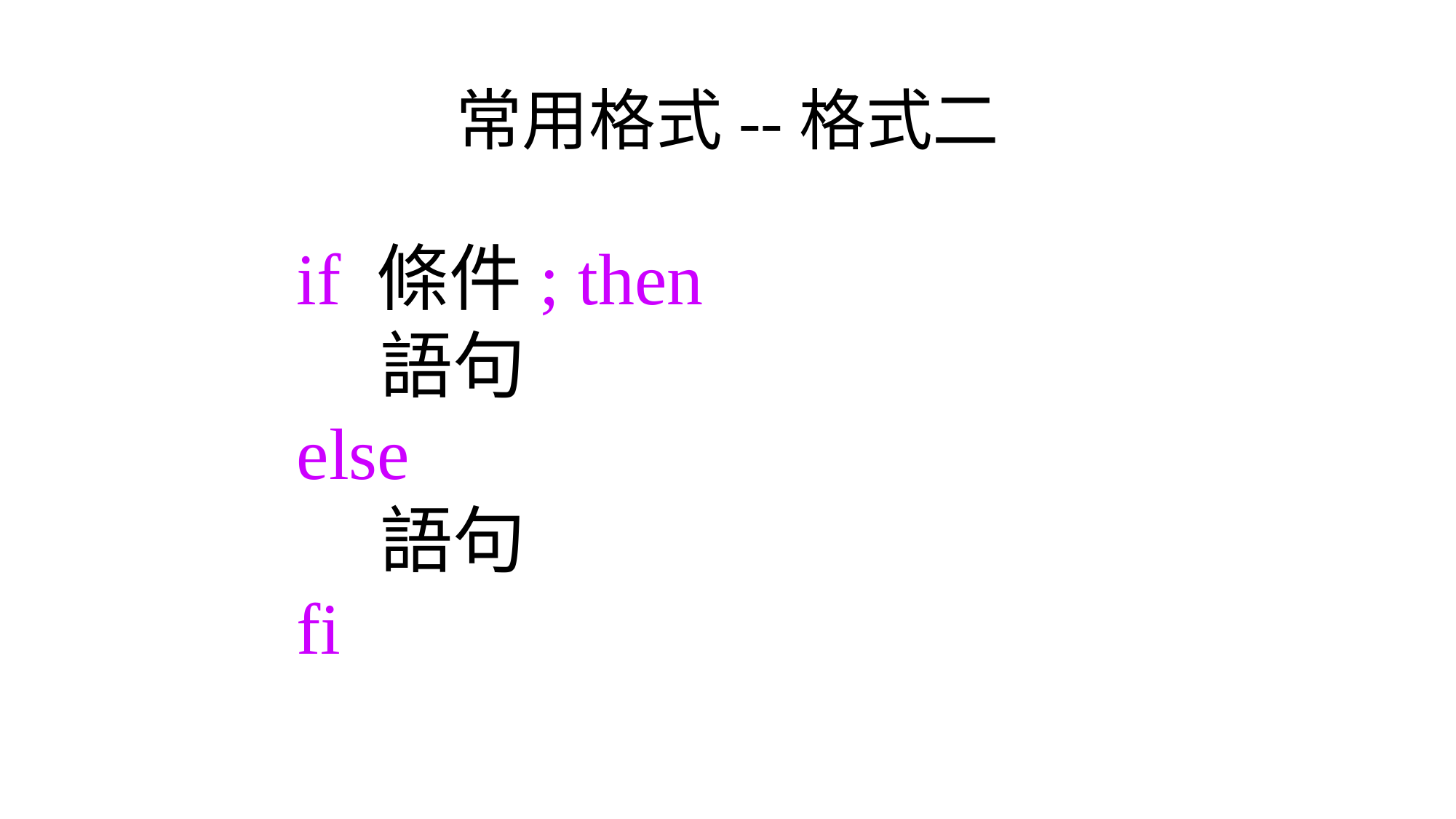

# 常用格式--格式二
if 條件; then
    語句
else
    語句
fi